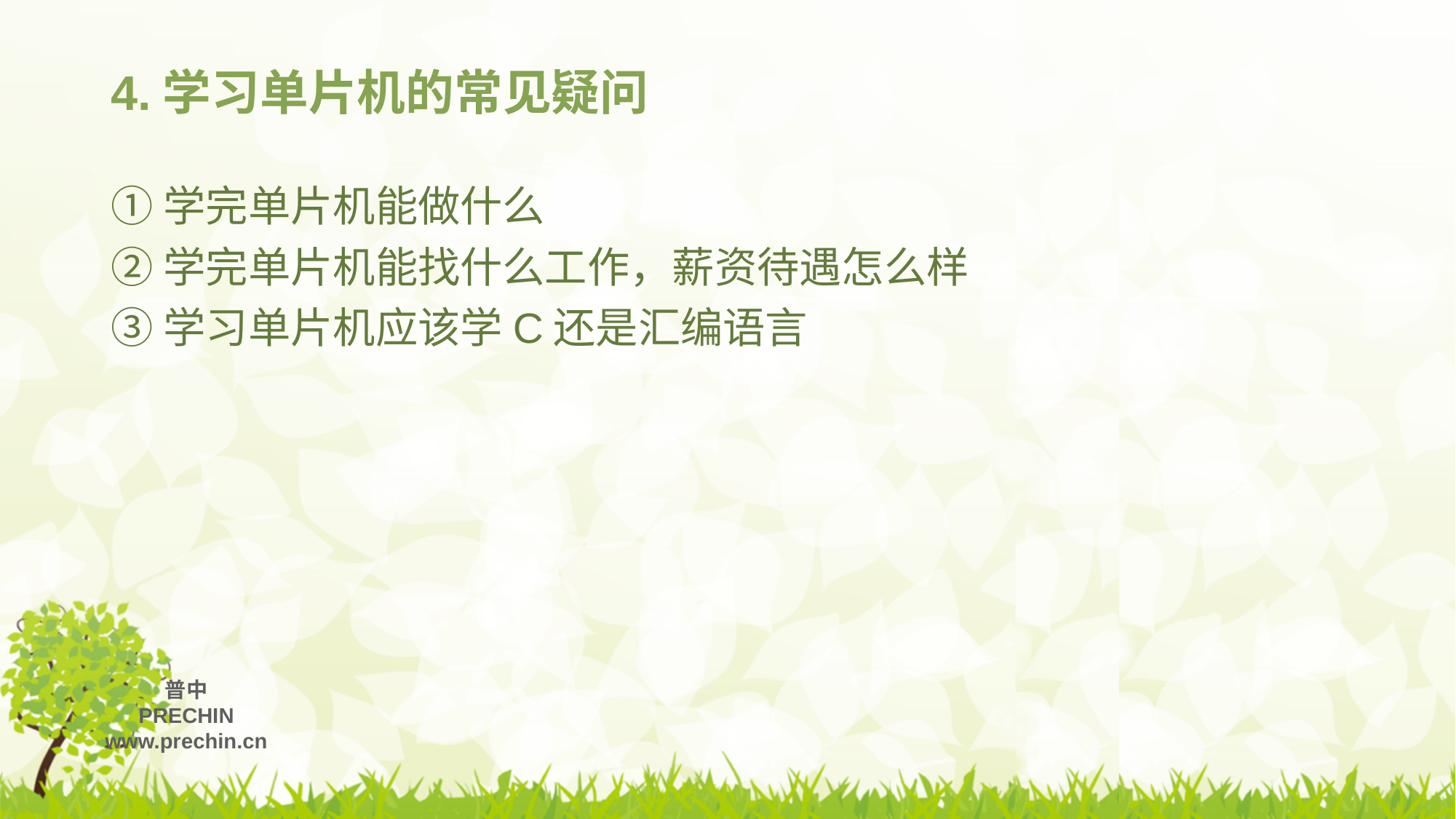

# 4.学习单片机的常见疑问
①学完单片机能做什么
②学完单片机能找什么工作，薪资待遇怎么样
③学习单片机应该学C还是汇编语言